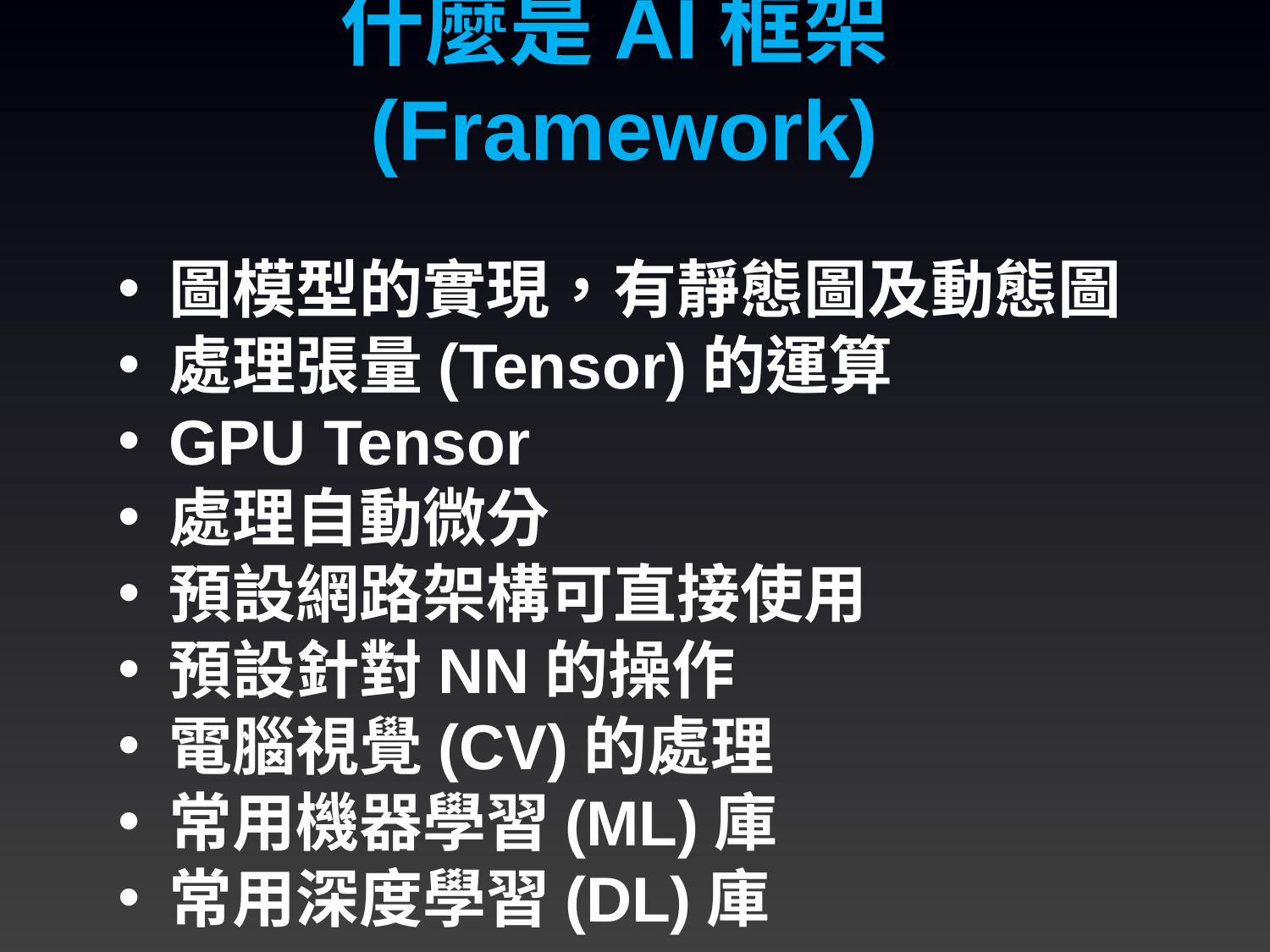

什麼是AI框架(Framework)
圖模型的實現，有靜態圖及動態圖
處理張量(Tensor)的運算
GPU Tensor
處理自動微分
預設網路架構可直接使用
預設針對NN的操作
電腦視覺(CV)的處理
常用機器學習(ML)庫
常用深度學習(DL)庫